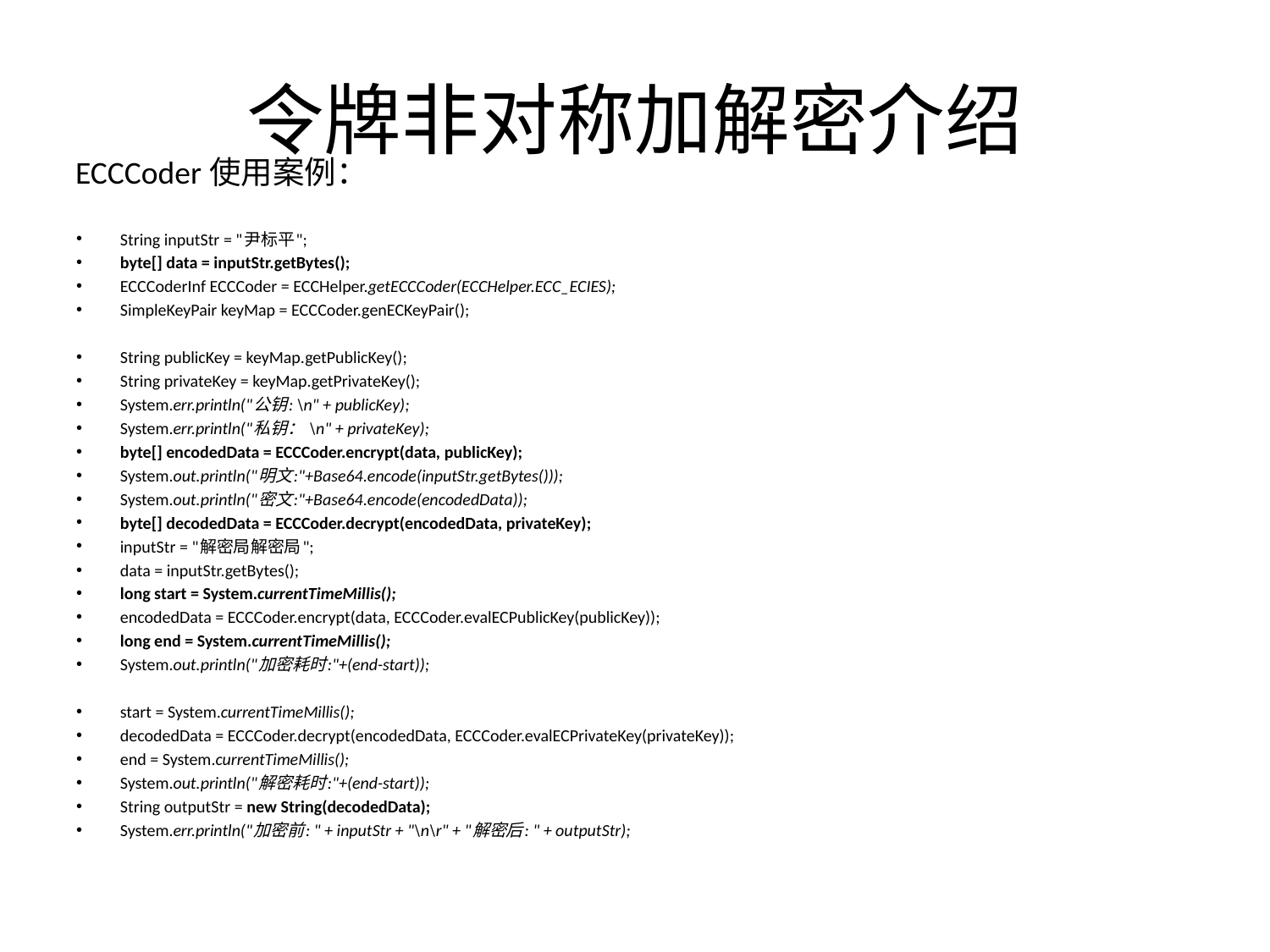

# 令牌非对称加解密介绍
ECCCoder使用案例：
String inputStr = "尹标平";
byte[] data = inputStr.getBytes();
ECCCoderInf ECCCoder = ECCHelper.getECCCoder(ECCHelper.ECC_ECIES);
SimpleKeyPair keyMap = ECCCoder.genECKeyPair();

String publicKey = keyMap.getPublicKey();
String privateKey = keyMap.getPrivateKey();
System.err.println("公钥: \n" + publicKey);
System.err.println("私钥： \n" + privateKey);
byte[] encodedData = ECCCoder.encrypt(data, publicKey);
System.out.println("明文:"+Base64.encode(inputStr.getBytes()));
System.out.println("密文:"+Base64.encode(encodedData));
byte[] decodedData = ECCCoder.decrypt(encodedData, privateKey);
inputStr = "解密局解密局";
data = inputStr.getBytes();
long start = System.currentTimeMillis();
encodedData = ECCCoder.encrypt(data, ECCCoder.evalECPublicKey(publicKey));
long end = System.currentTimeMillis();
System.out.println("加密耗时:"+(end-start));

start = System.currentTimeMillis();
decodedData = ECCCoder.decrypt(encodedData, ECCCoder.evalECPrivateKey(privateKey));
end = System.currentTimeMillis();
System.out.println("解密耗时:"+(end-start));
String outputStr = new String(decodedData);
System.err.println("加密前: " + inputStr + "\n\r" + "解密后: " + outputStr);